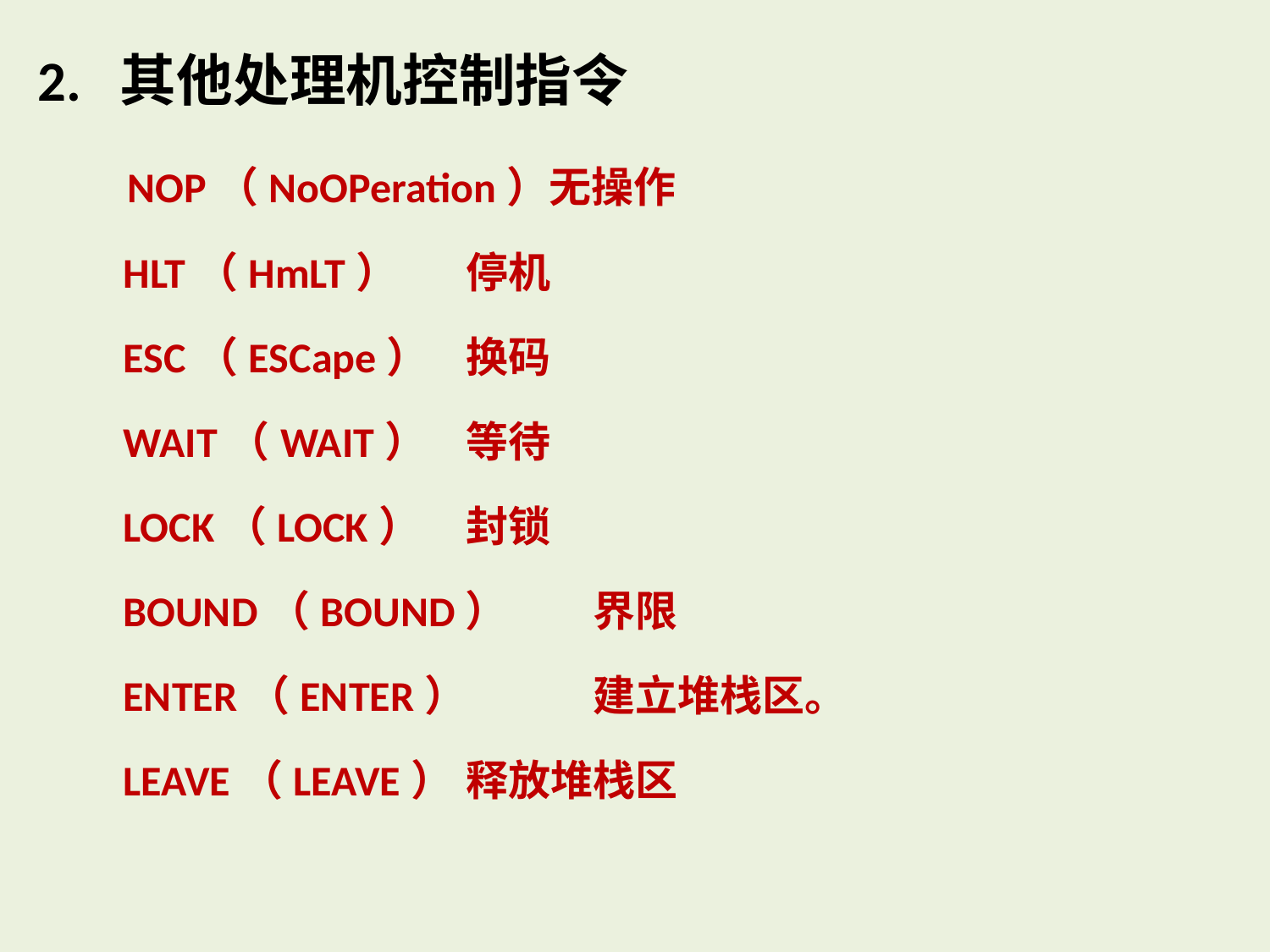

2.  其他处理机控制指令
        NOP（NoOPeration）无操作
         HLT（HmLT）	停机
         ESC（ESCape）	换码
         WAIT（WAIT）	等待
         LOCK（LOCK）	封锁
         BOUND（BOUND）	界限
         ENTER（ENTER）	建立堆栈区。
         LEAVE（LEAVE）	释放堆栈区
197